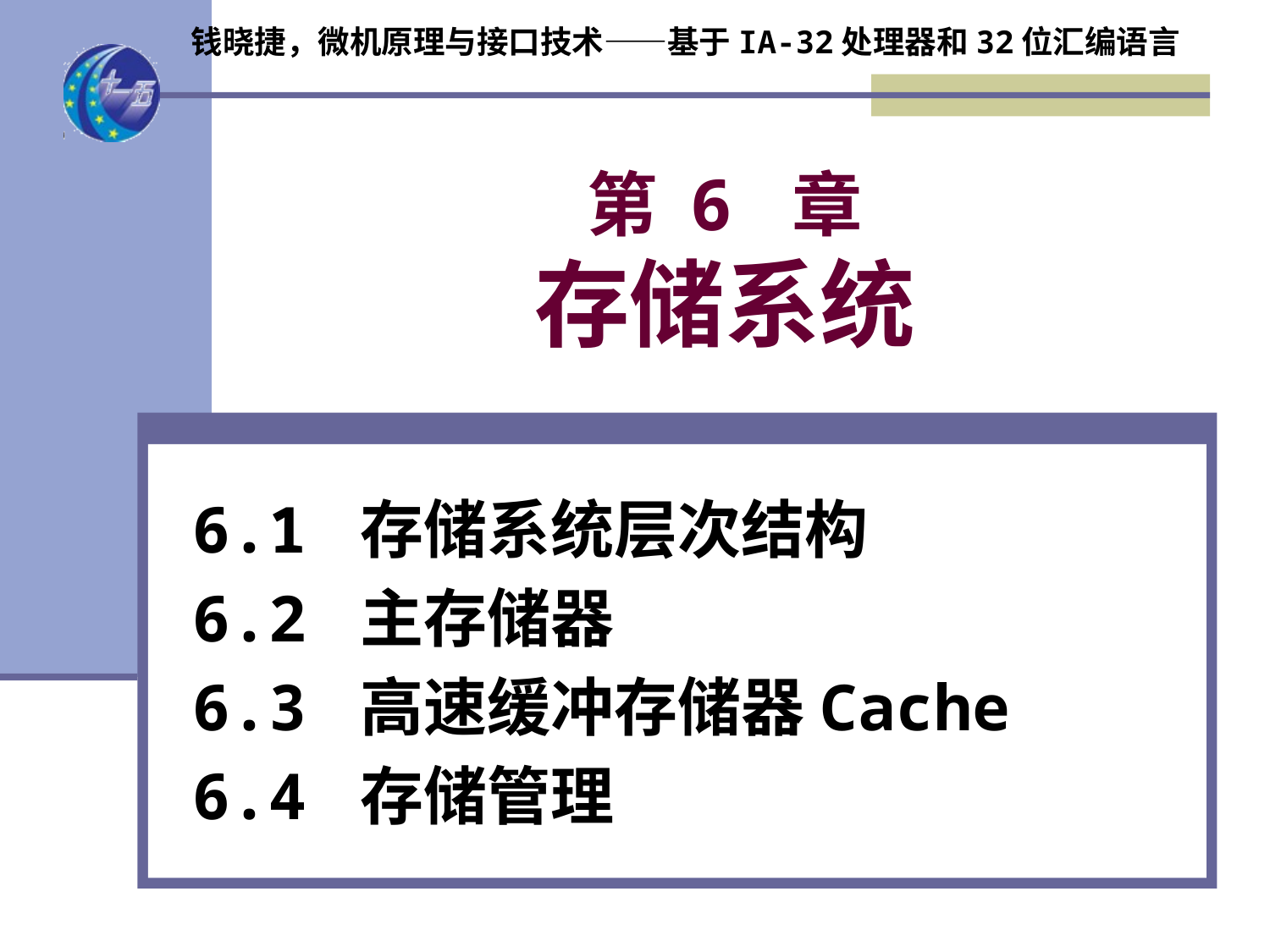

# 第 6 章 存储系统
6.1 存储系统层次结构
6.2 主存储器
6.3 高速缓冲存储器Cache
6.4 存储管理